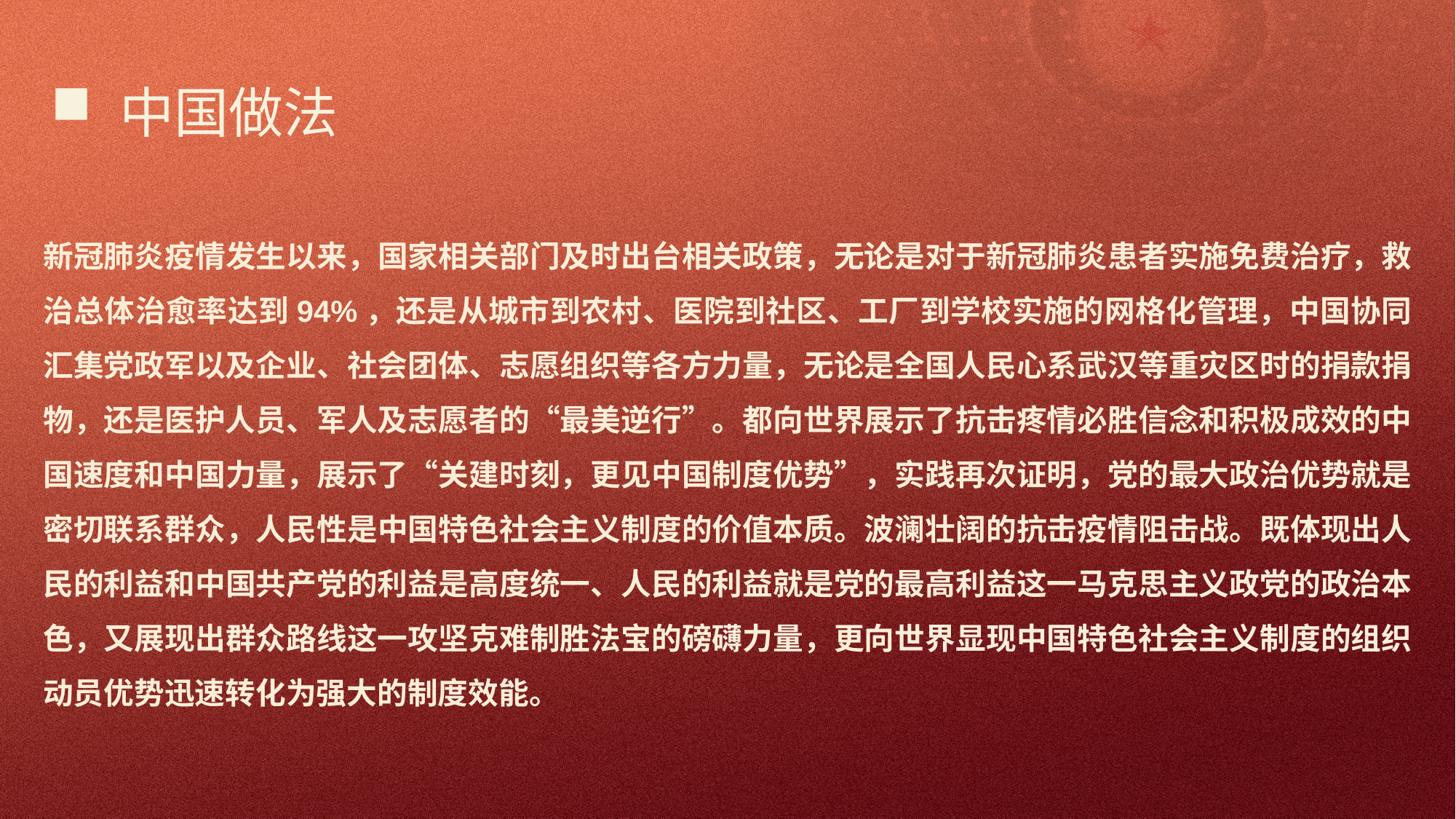

中国做法
新冠肺炎疫情发生以来，国家相关部门及时出台相关政策，无论是对于新冠肺炎患者实施免费治疗，救治总体治愈率达到94%，还是从城市到农村、医院到社区、工厂到学校实施的网格化管理，中国协同汇集党政军以及企业、社会团体、志愿组织等各方力量，无论是全国人民心系武汉等重灾区时的捐款捐物，还是医护人员、军人及志愿者的“最美逆行”。都向世界展示了抗击疼情必胜信念和积极成效的中国速度和中国力量，展示了“关建时刻，更见中国制度优势”，实践再次证明，党的最大政治优势就是密切联系群众，人民性是中国特色社会主义制度的价值本质。波澜壮阔的抗击疫情阻击战。既体现出人民的利益和中国共产党的利益是高度统一、人民的利益就是党的最高利益这一马克思主义政党的政治本色，又展现出群众路线这一攻坚克难制胜法宝的磅礴力量，更向世界显现中国特色社会主义制度的组织动员优势迅速转化为强大的制度效能。